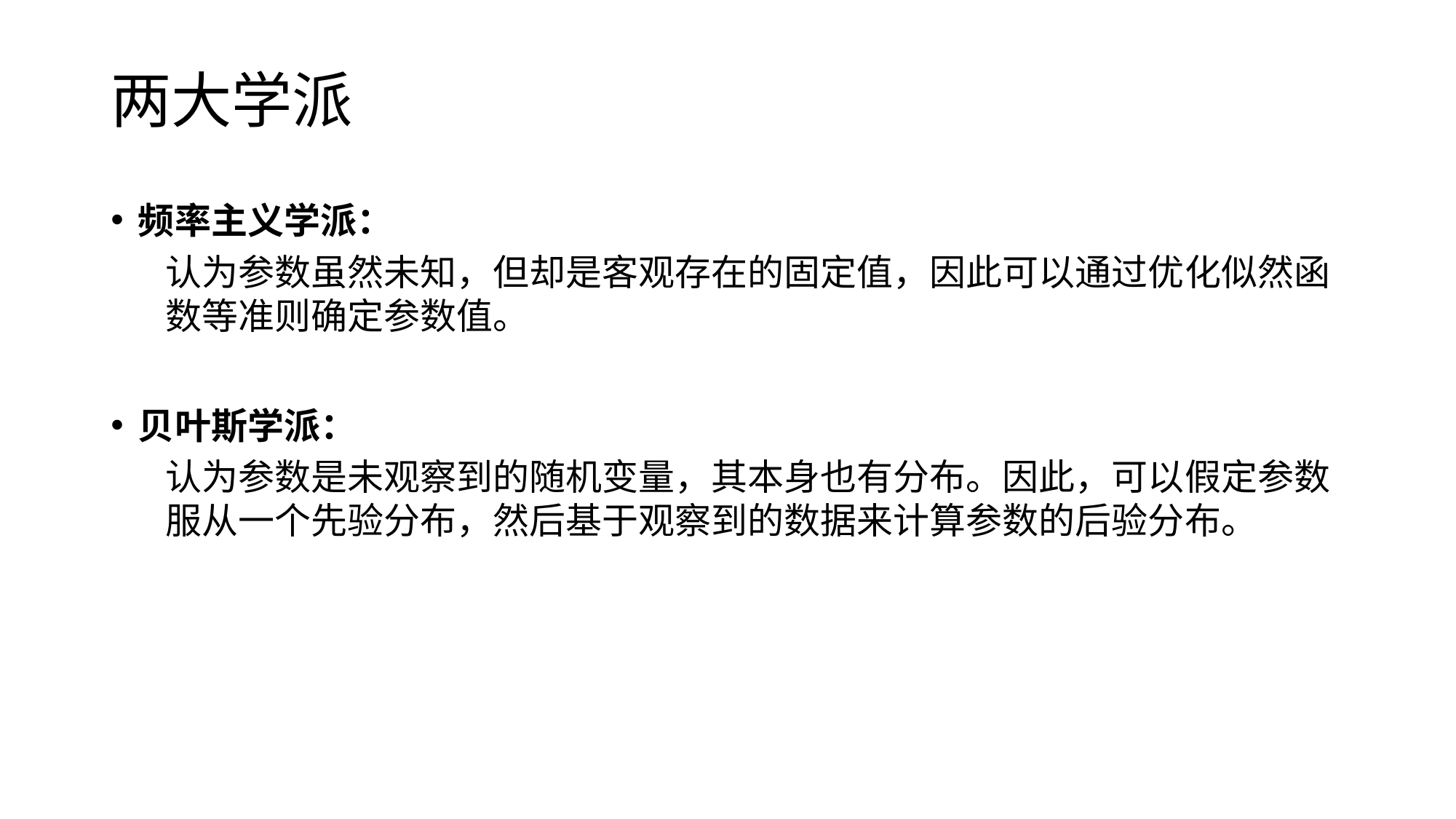

# 两大学派
频率主义学派：
认为参数虽然未知，但却是客观存在的固定值，因此可以通过优化似然函数等准则确定参数值。

贝叶斯学派：
认为参数是未观察到的随机变量，其本身也有分布。因此，可以假定参数服从一个先验分布，然后基于观察到的数据来计算参数的后验分布。